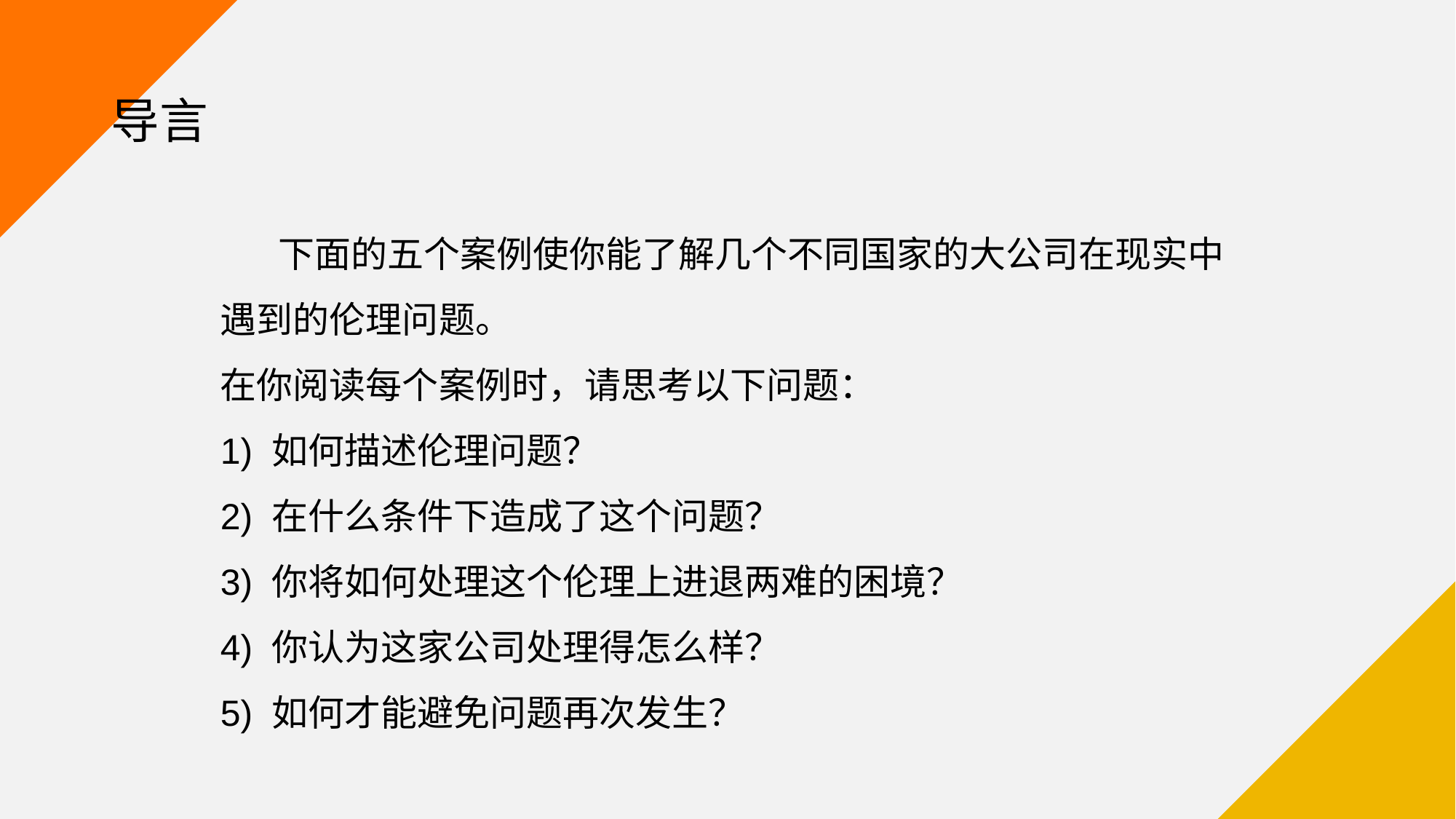

# 导言
      下面的五个案例使你能了解几个不同国家的大公司在现实中遇到的伦理问题。
在你阅读每个案例时，请思考以下问题：
1) 如何描述伦理问题？
2) 在什么条件下造成了这个问题？
3) 你将如何处理这个伦理上进退两难的困境？
4) 你认为这家公司处理得怎么样？
5) 如何才能避免问题再次发生？